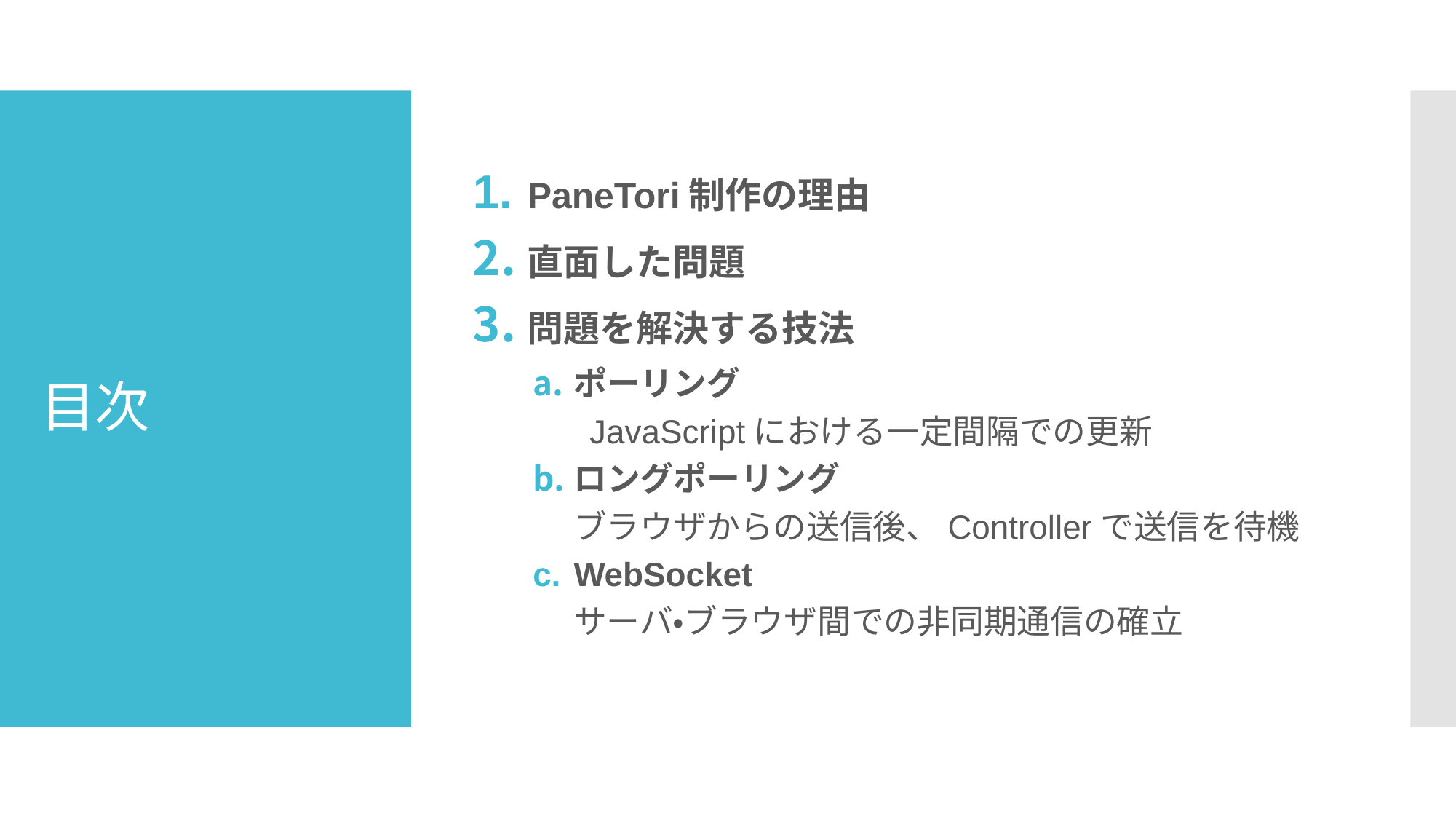

PaneTori制作の理由
直面した問題
問題を解決する技法
ポーリング
 　JavaScriptにおける一定間隔での更新
ロングポーリング
　 ブラウザからの送信後、Controllerで送信を待機
WebSocket
　 サーバ・ブラウザ間での非同期通信の確立
# 目次